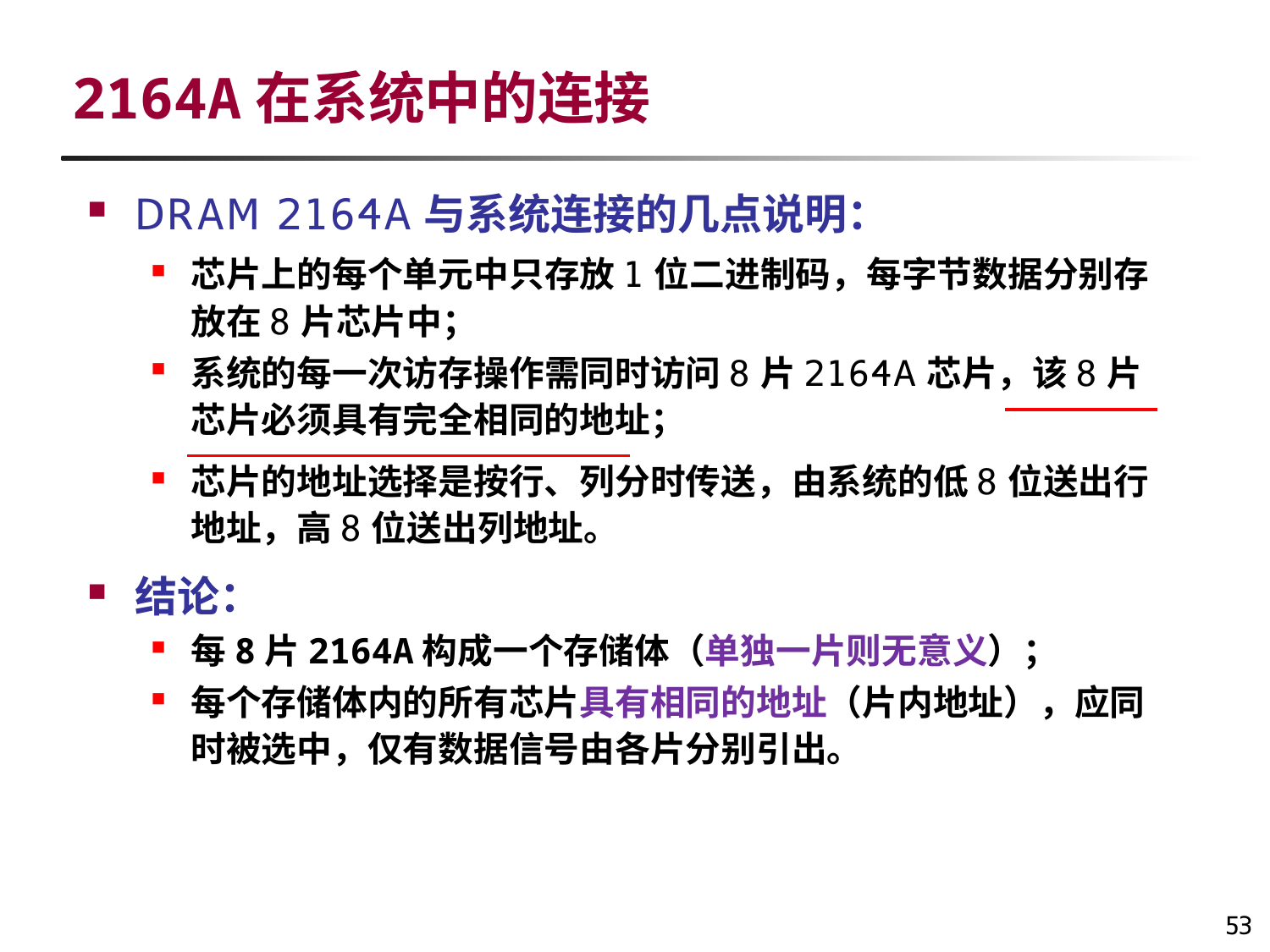

# 2164A在系统中的连接
DRAM 2164A与系统连接的几点说明：
芯片上的每个单元中只存放1位二进制码，每字节数据分别存放在8片芯片中；
系统的每一次访存操作需同时访问8片2164A芯片，该8片芯片必须具有完全相同的地址；
芯片的地址选择是按行、列分时传送，由系统的低8位送出行地址，高8位送出列地址。
结论：
每8片2164A构成一个存储体（单独一片则无意义）；
每个存储体内的所有芯片具有相同的地址（片内地址），应同时被选中，仅有数据信号由各片分别引出。
53